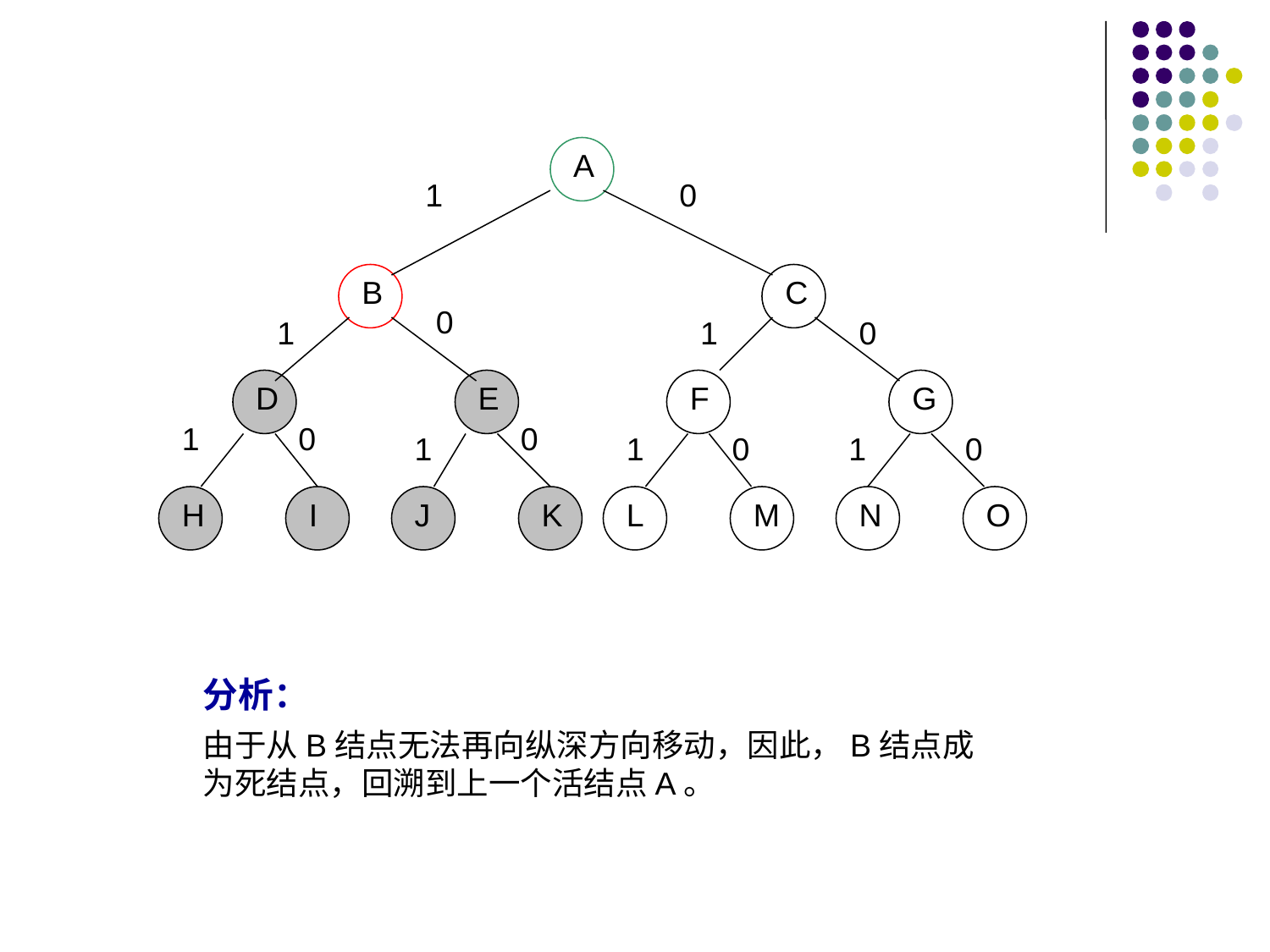

A
1
0

C
B
0
1
1
0

F

G
D
E
1
0
0
1
1
0
1
0

L

M

N

O
H
I
J
K
分析：
由于从B结点无法再向纵深方向移动，因此，B结点成为死结点，回溯到上一个活结点A。